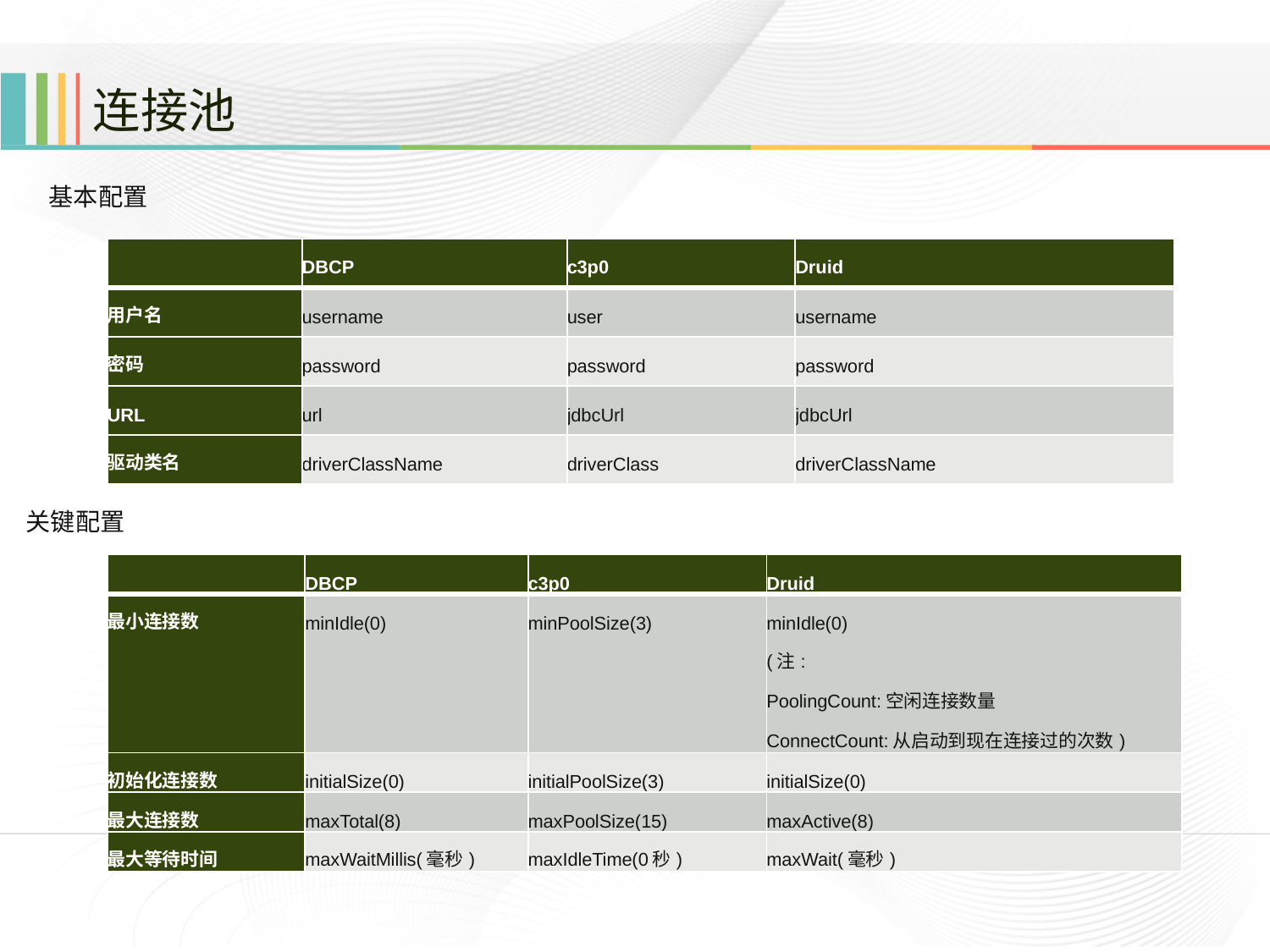

连接池

基本配置

|  | DBCP | c3p0 | Druid |
| --- | --- | --- | --- |
| 用户名 | username | user | username |
| 密码 | password | password | password |
| URL | url | jdbcUrl | jdbcUrl |
| 驱动类名 | driverClassName | driverClass | driverClassName |
关键配置

|  | DBCP | c3p0 | Druid |
| --- | --- | --- | --- |
| 最小连接数 | minIdle(0) | minPoolSize(3) | minIdle(0) (注: PoolingCount:空闲连接数量 ConnectCount:从启动到现在连接过的次数) |
| 初始化连接数 | initialSize(0) | initialPoolSize(3) | initialSize(0) |
| 最大连接数 | maxTotal(8) | maxPoolSize(15) | maxActive(8) |
| 最大等待时间 | maxWaitMillis(毫秒) | maxIdleTime(0秒) | maxWait(毫秒) |